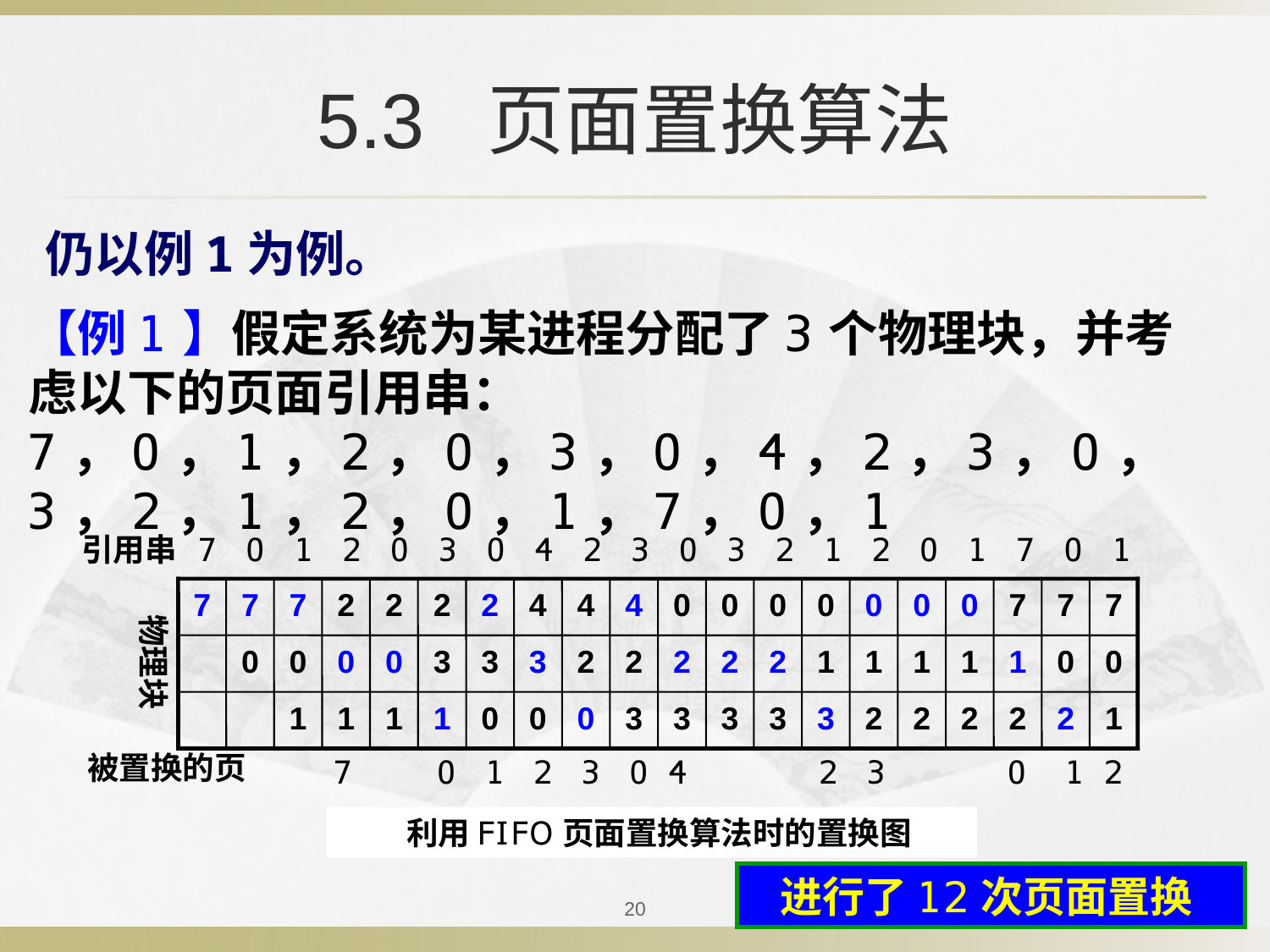

# 5.3  页面置换算法
仍以例1为例。
【例1】假定系统为某进程分配了3个物理块，并考虑以下的页面引用串：7，0，1，2，0，3，0，4，2，3，0，3，2，1，2，0，1，7，0，1
引用串  7   0   1   2   0   3   0   4   2   3   0   3   2   1   2   0   1   7   0   1
7

7

7

2

2

2

2

4

4

4

0

0

0

0

0

0

0

7

7

7

物理块

0
0
0
0
3
3
3
2
2
2
2
2
1
1
1
1
1
0
0

1
1
1
1
0
0
0
3
3
3
3
3
2
2
2
2
2
1
被置换的页
 7         0   1   2   3   0  4              2   3             0    1  2

 利用FIFO页面置换算法时的置换图
进行了12次页面置换
20